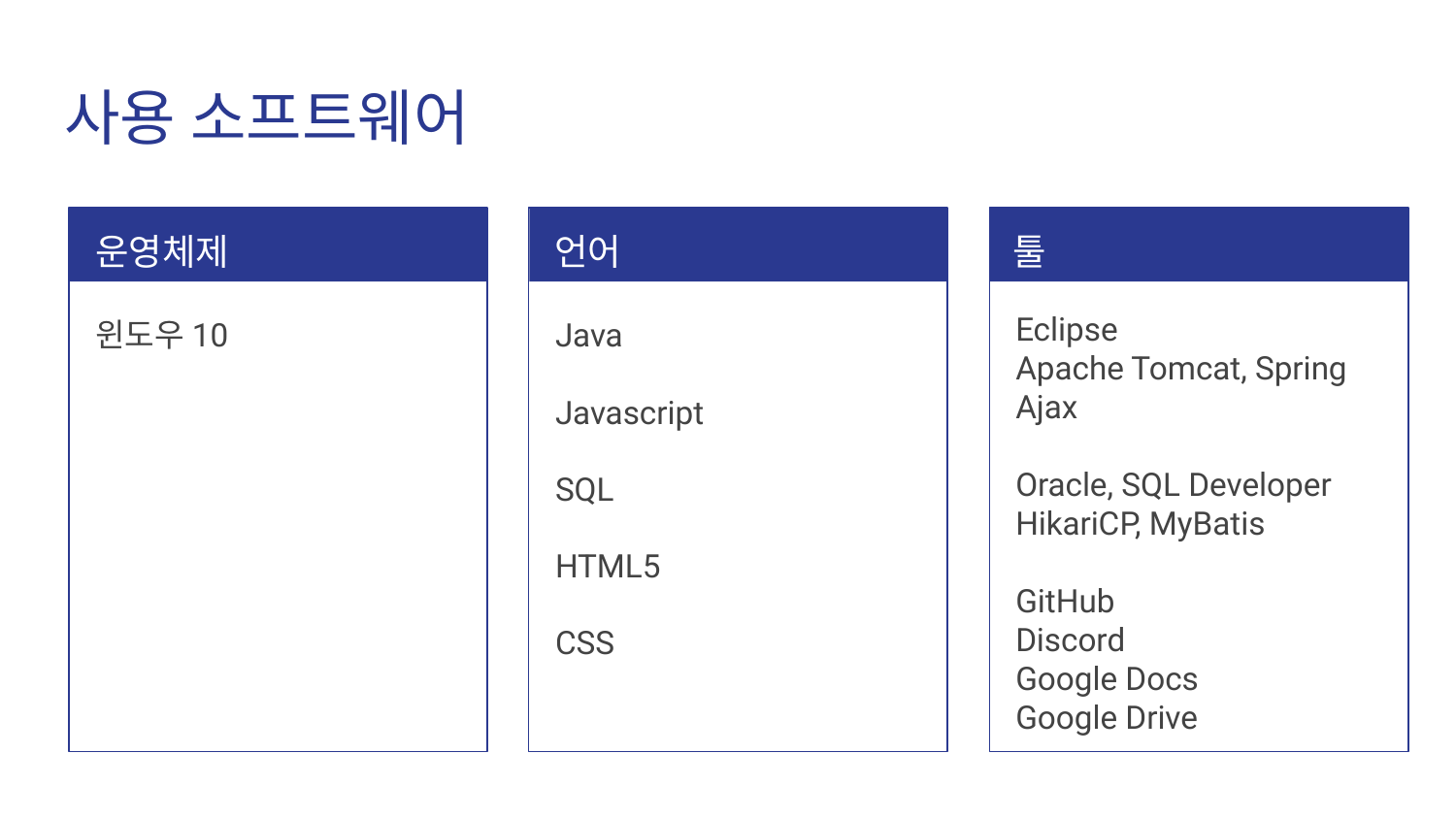

# 사용 소프트웨어

운영체제

언어

툴
윈도우10
Java
Javascript
SQL
HTML5
CSS

Eclipse
Apache Tomcat, Spring
Ajax

Oracle, SQL Developer
HikariCP, MyBatis

GitHub
Discord
Google Docs
Google Drive